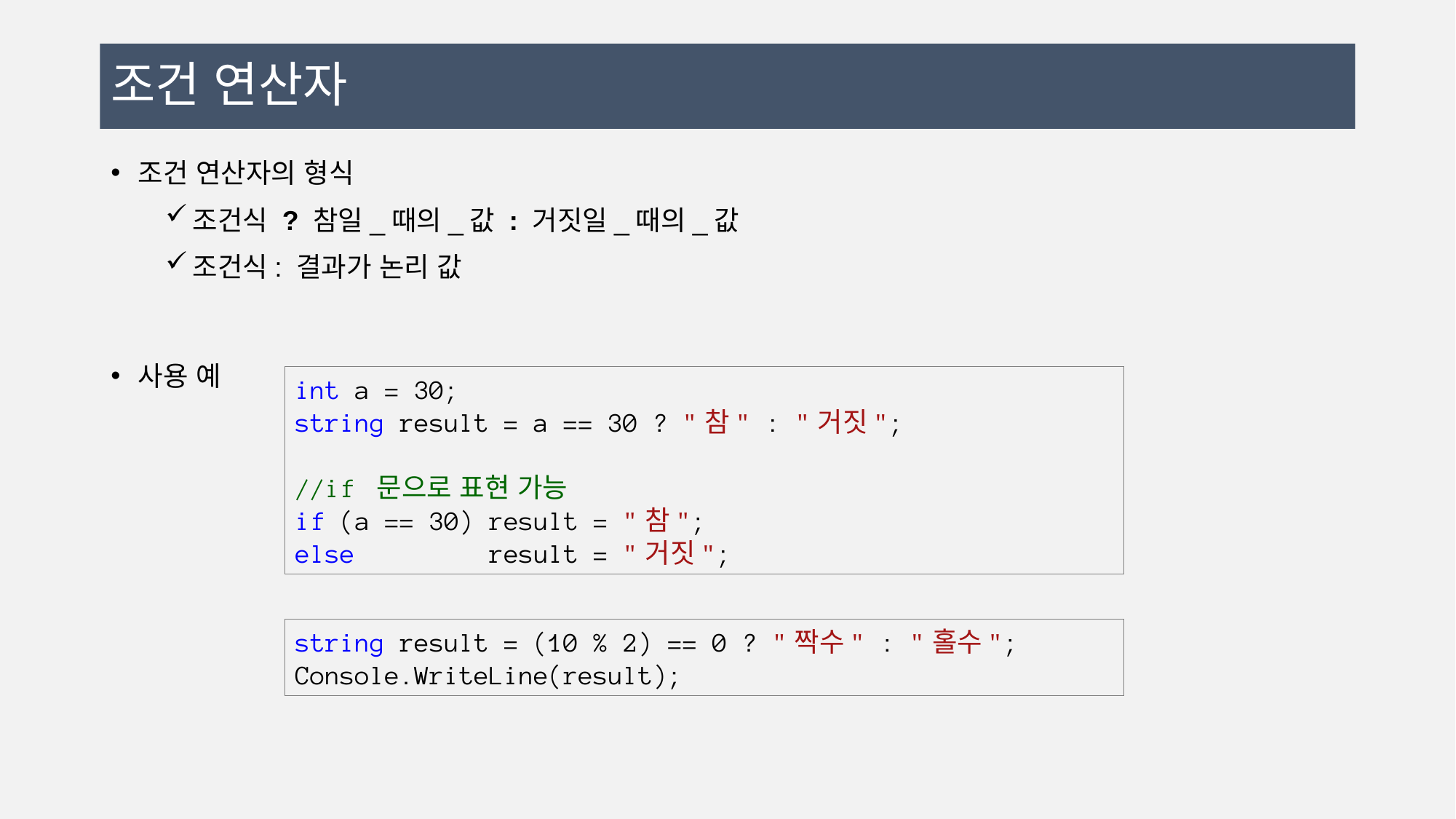

# 조건 연산자
조건 연산자의 형식
조건식 ? 참일_때의_값 : 거짓일_때의_값
조건식: 결과가 논리 값

사용 예

int a = 30;
string result = a == 30 ? "참" : "거짓";

//if 문으로 표현 가능
if (a == 30) result = "참";
else         result = "거짓";
string result = (10 % 2) == 0 ? "짝수" : "홀수";
Console.WriteLine(result);